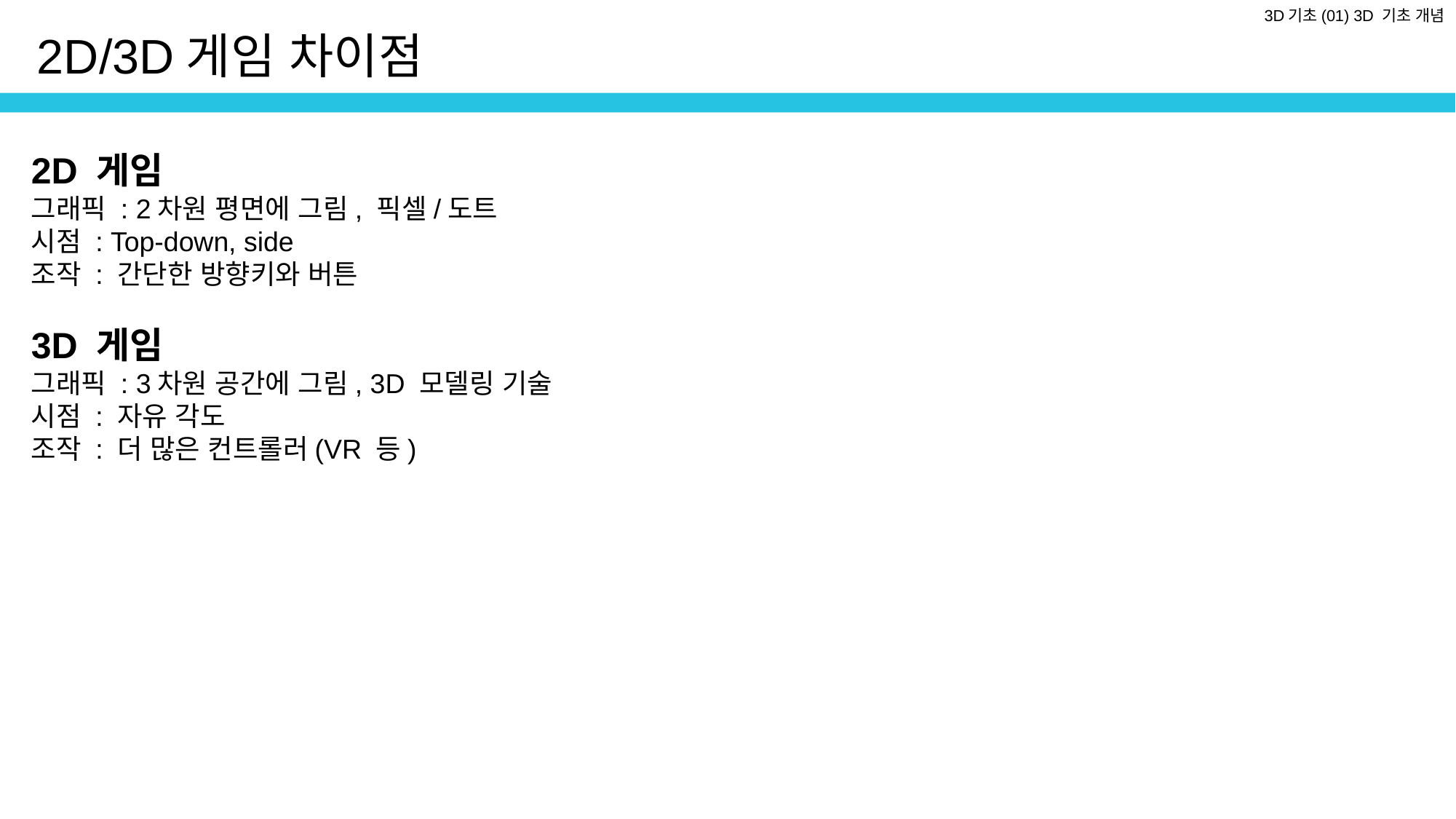

3D기초(01) 3D 기초 개념
2D/3D게임 차이점
2D 게임
그래픽 : 2차원 평면에 그림, 픽셀/도트
시점 : Top-down, side
조작 : 간단한 방향키와 버튼

3D 게임
그래픽 : 3차원 공간에 그림, 3D 모델링 기술
시점 : 자유 각도
조작 : 더 많은 컨트롤러(VR 등)